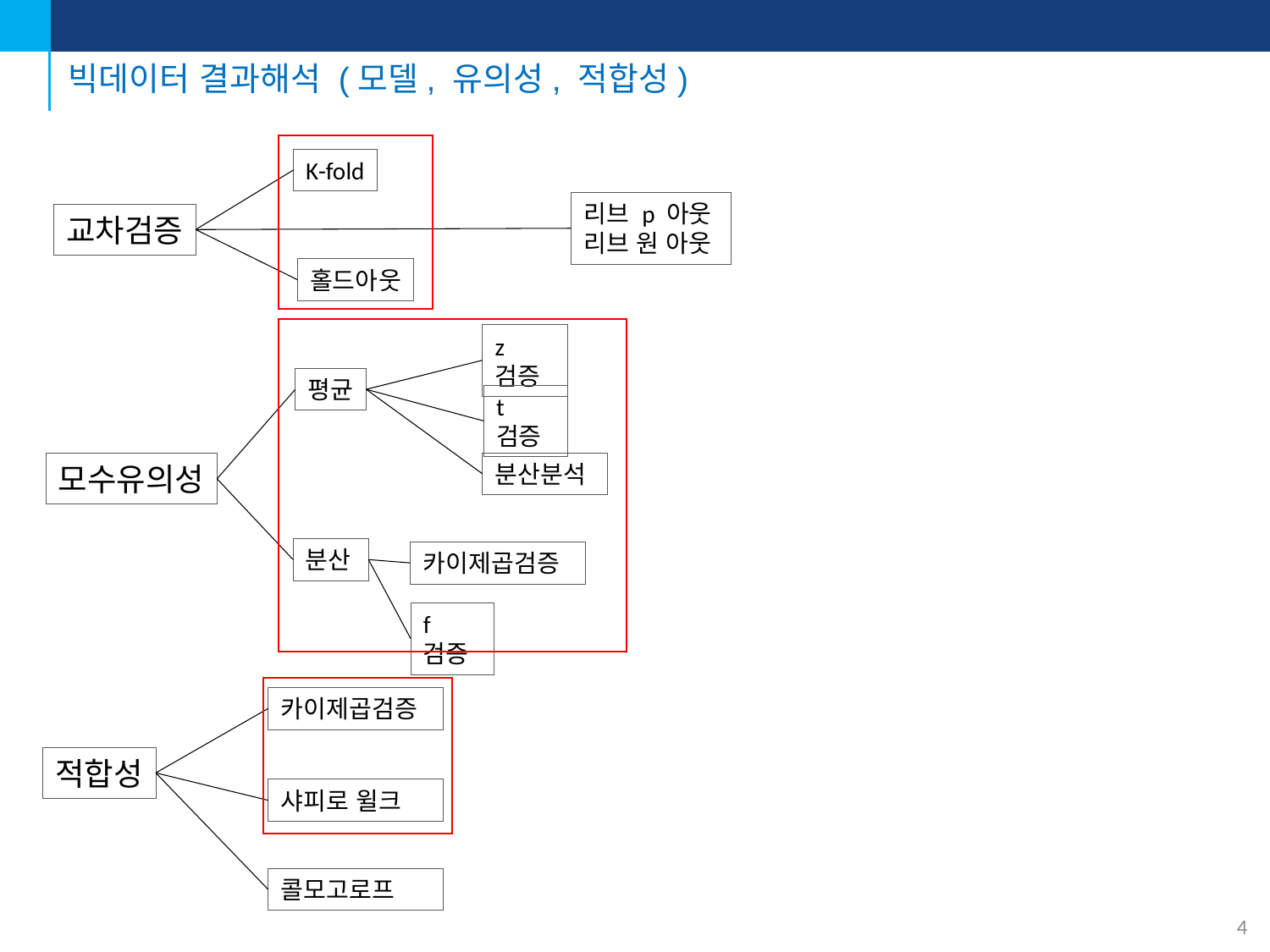

# 빅데이터 결과해석 (모델, 유의성, 적합성)

K-fold
리브 p 아웃
리브 원 아웃
교차검증
홀드아웃

z검증
평균
t검증
분산분석
모수유의성
분산
카이제곱검증
f검증

카이제곱검증
적합성
샤피로 윌크
콜모고로프
4